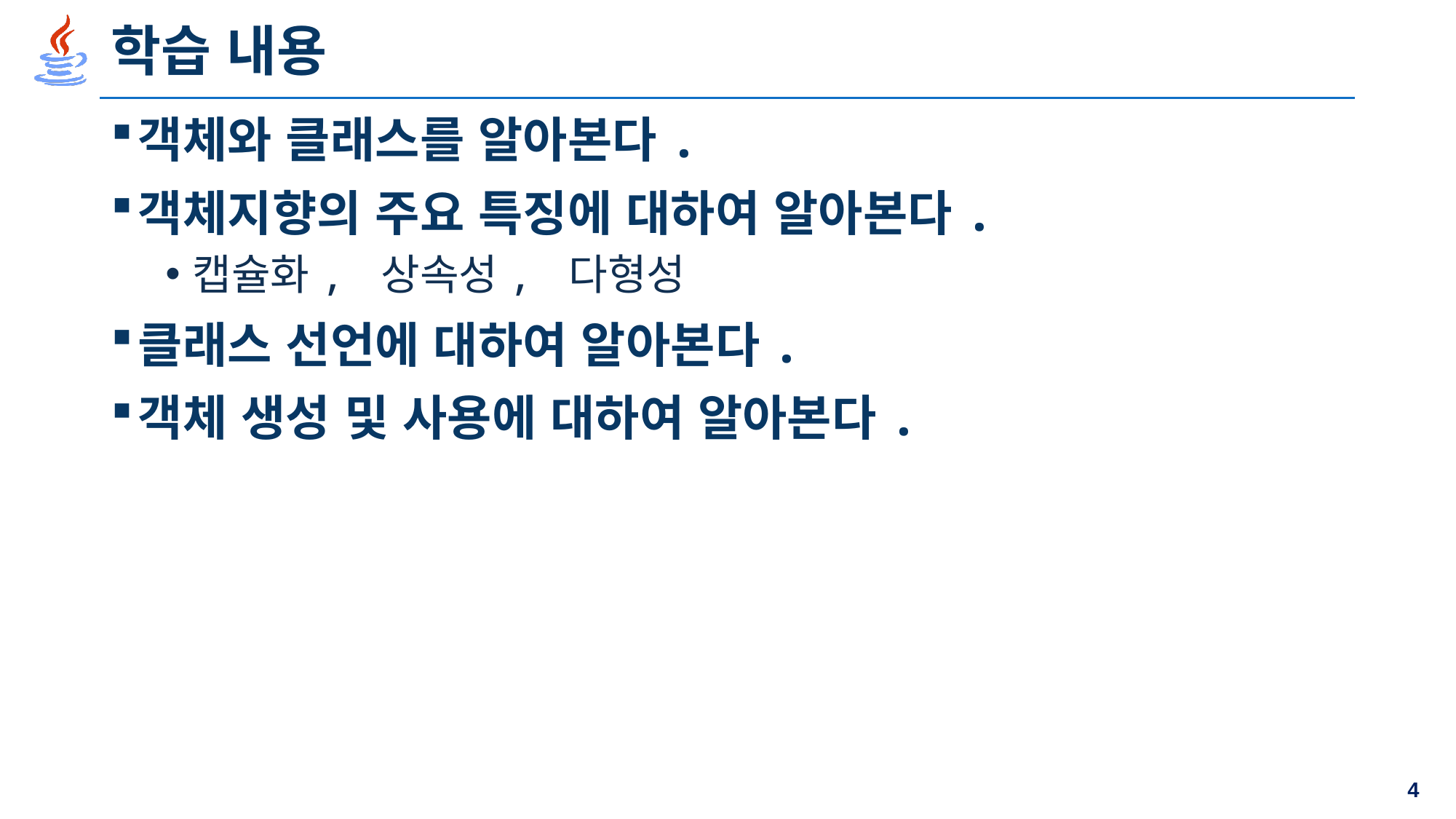

# 학습 내용
객체와 클래스를 알아본다.
객체지향의 주요 특징에 대하여 알아본다.
캡슐화, 상속성, 다형성
클래스 선언에 대하여 알아본다.
객체 생성 및 사용에 대하여 알아본다.

4